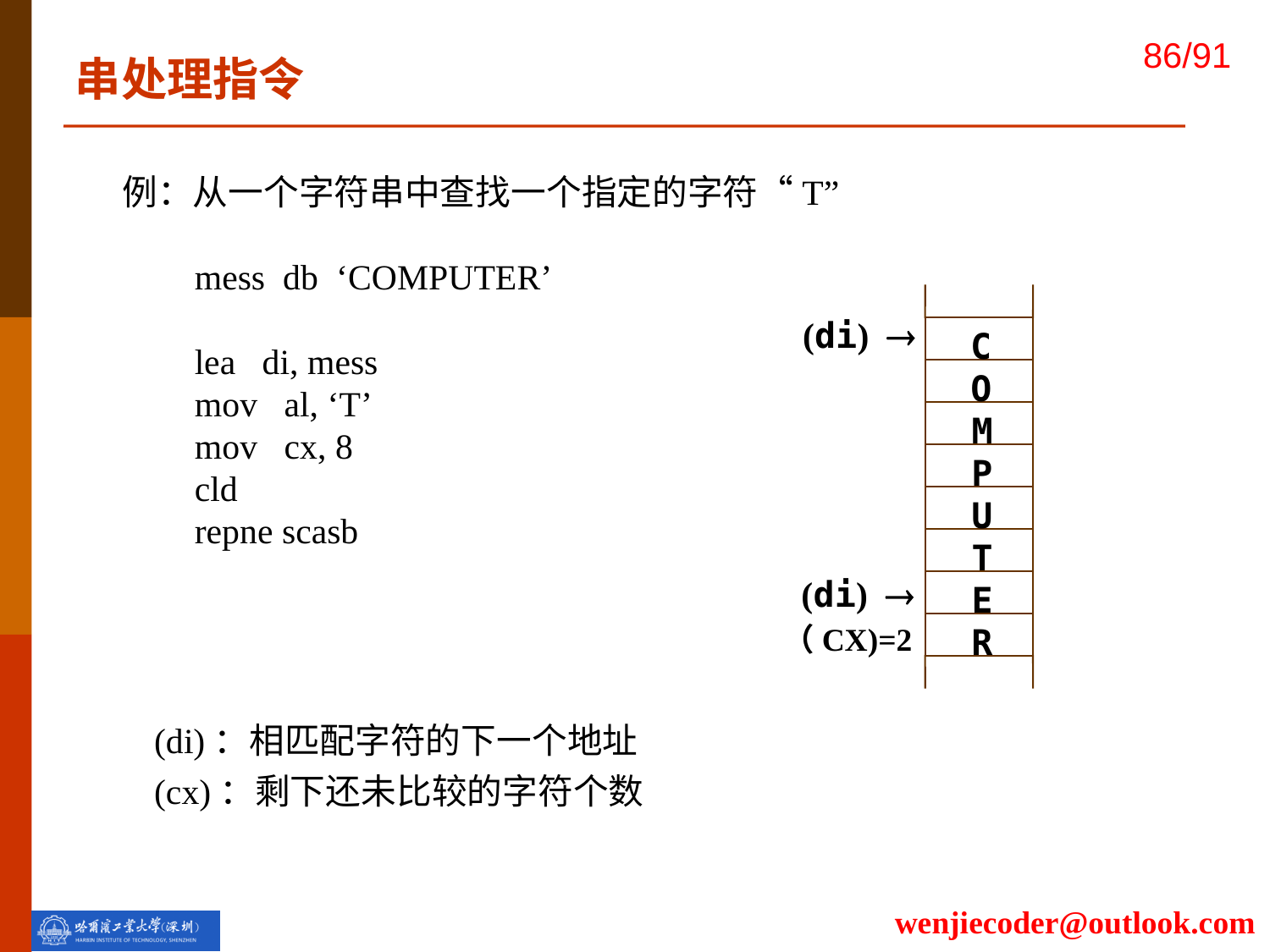

串处理指令
例：从一个字符串中查找一个指定的字符“T”

 mess  db  ‘COMPUTER’

 lea   di, mess
 mov   al, ‘T’
 mov   cx, 8
 cld
 repne scasb

(di)  →

C

O

M

P

U

T
(di)  →

E
（CX)=2

R

 (di)：相匹配字符的下一个地址
 (cx)：剩下还未比较的字符个数